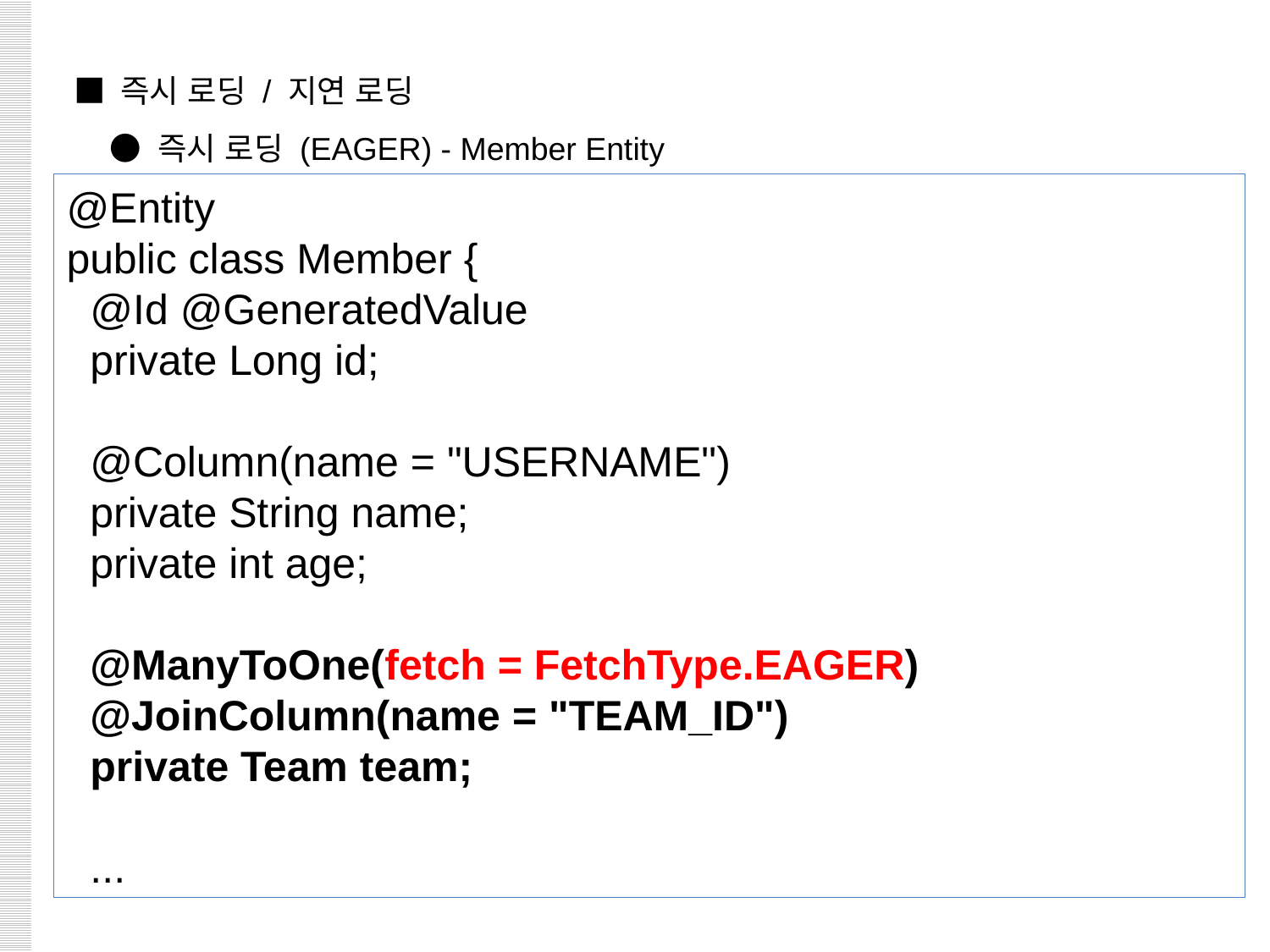

■ 즉시 로딩 / 지연 로딩
    ● 즉시 로딩 (EAGER) - Member Entity
@Entity
public class Member {
  @Id @GeneratedValue
  private Long id;

  @Column(name = "USERNAME")
  private String name;
  private int age;

  @ManyToOne(fetch = FetchType.EAGER)
  @JoinColumn(name = "TEAM_ID")
  private Team team;

  ...